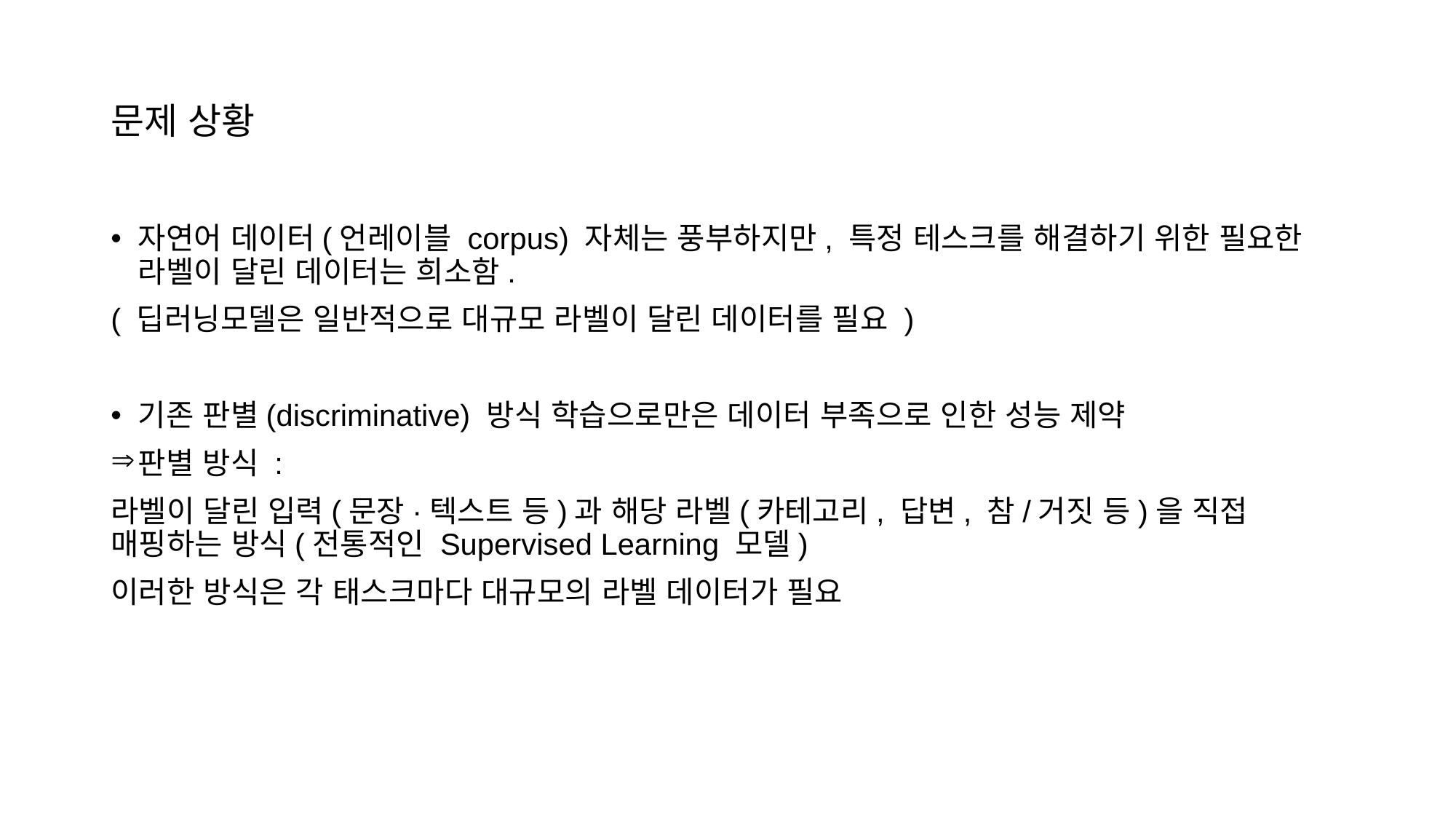

# 문제 상황
자연어 데이터(언레이블 corpus) 자체는 풍부하지만, 특정 테스크를 해결하기 위한 필요한 라벨이 달린 데이터는 희소함.
( 딥러닝모델은 일반적으로 대규모 라벨이 달린 데이터를 필요 )

기존 판별(discriminative) 방식 학습으로만은 데이터 부족으로 인한 성능 제약
판별 방식 :
라벨이 달린 입력(문장·텍스트 등)과 해당 라벨(카테고리, 답변, 참/거짓 등)을 직접 매핑하는 방식(전통적인 Supervised Learning 모델)
이러한 방식은 각 태스크마다 대규모의 라벨 데이터가 필요